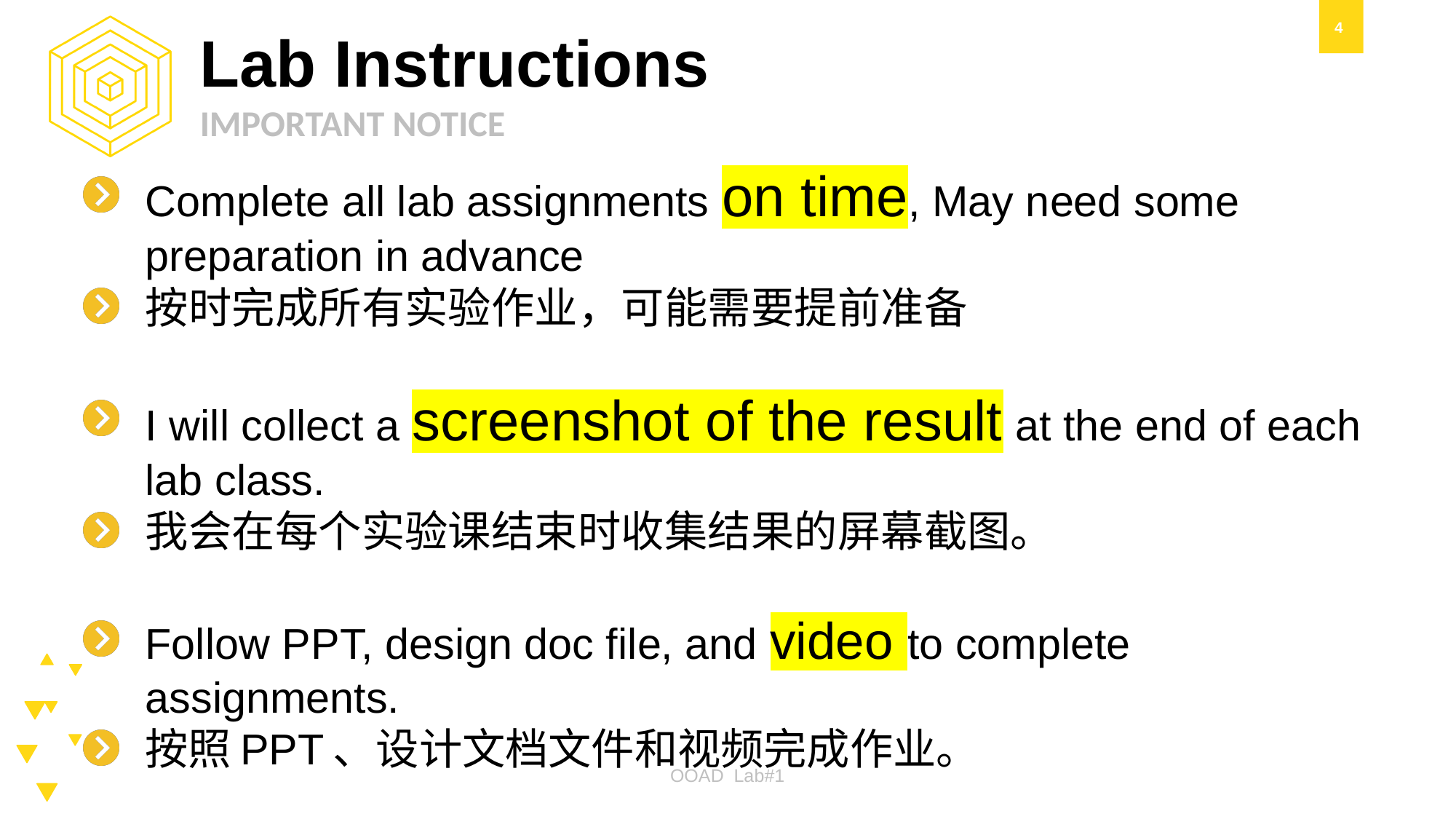

# Lab Instructions
Important Notice

Complete all lab assignments on time, May need some preparation in advance
按时完成所有实验作业，可能需要提前准备

I will collect a screenshot of the result at the end of each lab class.
我会在每个实验课结束时收集结果的屏幕截图。

Follow PPT, design doc file, and video to complete assignments.
按照PPT、设计文档文件和视频完成作业。
OOAD  Lab#1